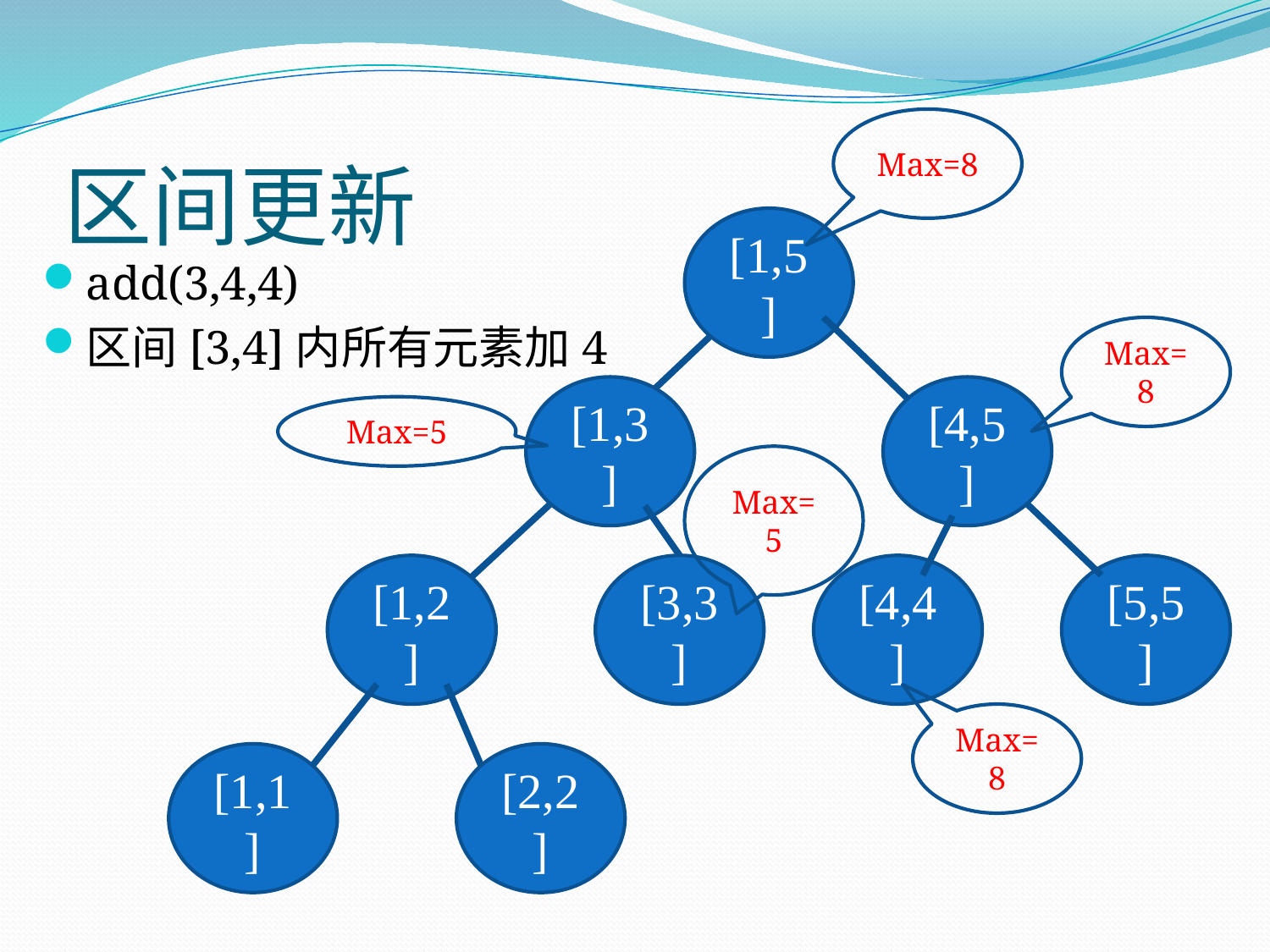

# 区间更新
Max=8
[1,5]
add(3,4,4)
区间[3,4]内所有元素加4
Max=8
[1,3]
[4,5]
Max=5
Max=5
[1,2]
[3,3]
[4,4]
[5,5]
Max=8
[1,1]
[2,2]